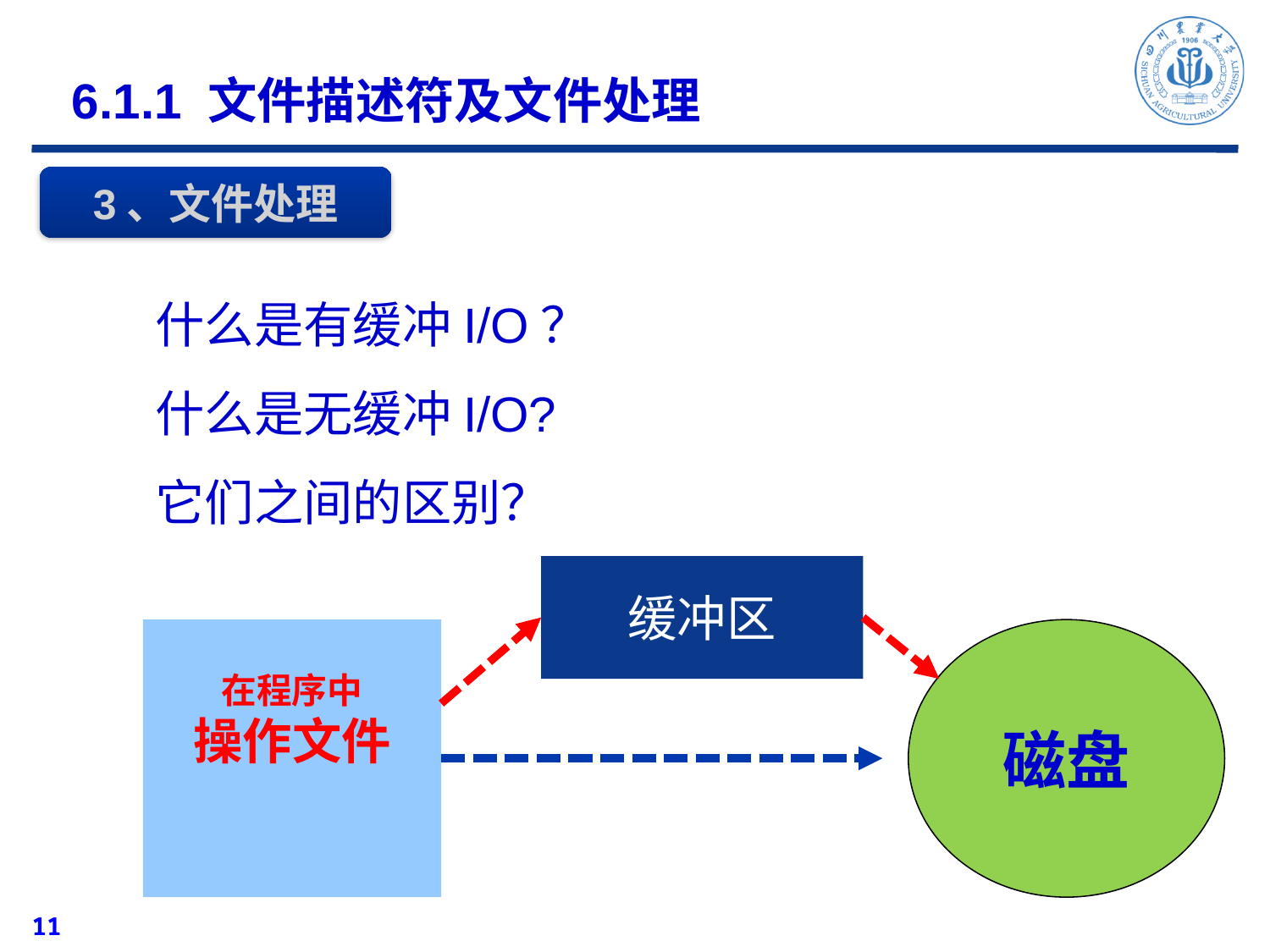

6.1.1 文件描述符及文件处理
3、文件处理
什么是有缓冲I/O？
什么是无缓冲I/O?
它们之间的区别？
缓冲区

在程序中
操作文件
磁盘